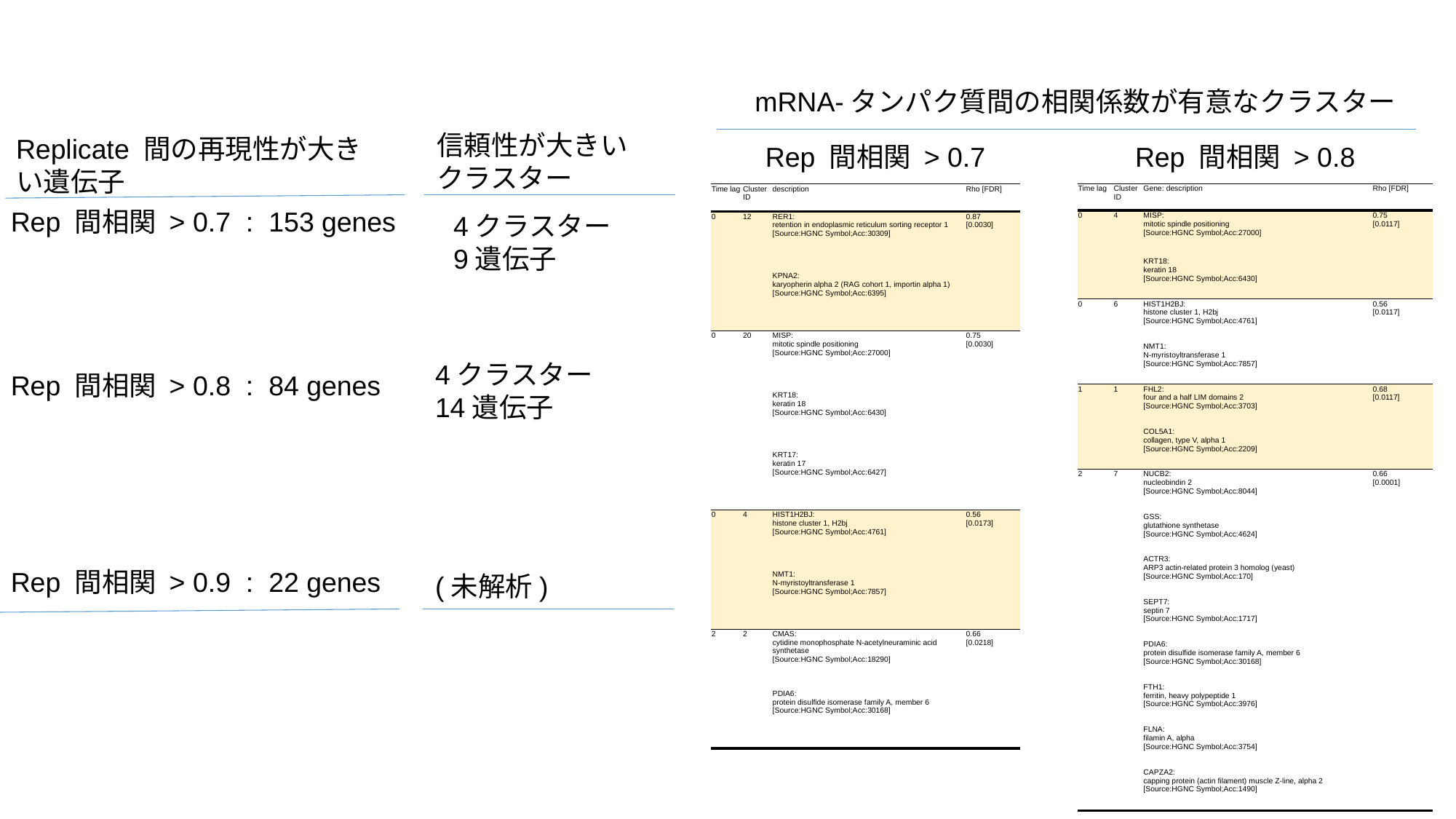

mRNA-タンパク質間の相関係数が有意なクラスター
信頼性が大きい
クラスター
Replicate 間の再現性が大きい遺伝子
Rep 間相関 > 0.7
Rep 間相関 > 0.8
| Time lag | Cluster ID | Gene: description | Rho [FDR] |
| --- | --- | --- | --- |
| 0 | 4 | MISP: mitotic spindle positioning [Source:HGNC Symbol;Acc:27000] | 0.75 [0.0117] |
|  |  | KRT18: keratin 18 [Source:HGNC Symbol;Acc:6430] |  |
| 0 | 6 | HIST1H2BJ: histone cluster 1, H2bj [Source:HGNC Symbol;Acc:4761] | 0.56 [0.0117] |
|  |  | NMT1: N-myristoyltransferase 1 [Source:HGNC Symbol;Acc:7857] |  |
| 1 | 1 | FHL2: four and a half LIM domains 2 [Source:HGNC Symbol;Acc:3703] | 0.68 [0.0117] |
|  |  | COL5A1: collagen, type V, alpha 1 [Source:HGNC Symbol;Acc:2209] |  |
| 2 | 7 | NUCB2: nucleobindin 2 [Source:HGNC Symbol;Acc:8044] | 0.66 [0.0001] |
|  |  | GSS: glutathione synthetase [Source:HGNC Symbol;Acc:4624] |  |
|  |  | ACTR3: ARP3 actin-related protein 3 homolog (yeast) [Source:HGNC Symbol;Acc:170] |  |
|  |  | SEPT7: septin 7 [Source:HGNC Symbol;Acc:1717] |  |
|  |  | PDIA6: protein disulfide isomerase family A, member 6 [Source:HGNC Symbol;Acc:30168] |  |
|  |  | FTH1: ferritin, heavy polypeptide 1 [Source:HGNC Symbol;Acc:3976] |  |
|  |  | FLNA: filamin A, alpha [Source:HGNC Symbol;Acc:3754] |  |
|  |  | CAPZA2: capping protein (actin filament) muscle Z-line, alpha 2 [Source:HGNC Symbol;Acc:1490] |  |
| Time lag | Cluster ID | description | Rho [FDR] |
| --- | --- | --- | --- |
| 0 | 12 | RER1: retention in endoplasmic reticulum sorting receptor 1 [Source:HGNC Symbol;Acc:30309] | 0.87 [0.0030] |
|  |  | KPNA2: karyopherin alpha 2 (RAG cohort 1, importin alpha 1) [Source:HGNC Symbol;Acc:6395] |  |
| 0 | 20 | MISP: mitotic spindle positioning [Source:HGNC Symbol;Acc:27000] | 0.75 [0.0030] |
|  |  | KRT18: keratin 18 [Source:HGNC Symbol;Acc:6430] |  |
|  |  | KRT17: keratin 17 [Source:HGNC Symbol;Acc:6427] |  |
| 0 | 4 | HIST1H2BJ: histone cluster 1, H2bj [Source:HGNC Symbol;Acc:4761] | 0.56 [0.0173] |
|  |  | NMT1: N-myristoyltransferase 1 [Source:HGNC Symbol;Acc:7857] |  |
| 2 | 2 | CMAS: cytidine monophosphate N-acetylneuraminic acid synthetase [Source:HGNC Symbol;Acc:18290] | 0.66 [0.0218] |
|  |  | PDIA6: protein disulfide isomerase family A, member 6 [Source:HGNC Symbol;Acc:30168] |  |
|  |  |  |  |
Rep 間相関 > 0.7  :  153 genes

Rep 間相関 > 0.8  :  84 genes

Rep 間相関 > 0.9  :  22 genes
4クラスター
9遺伝子
4クラスター
14遺伝子
(未解析)